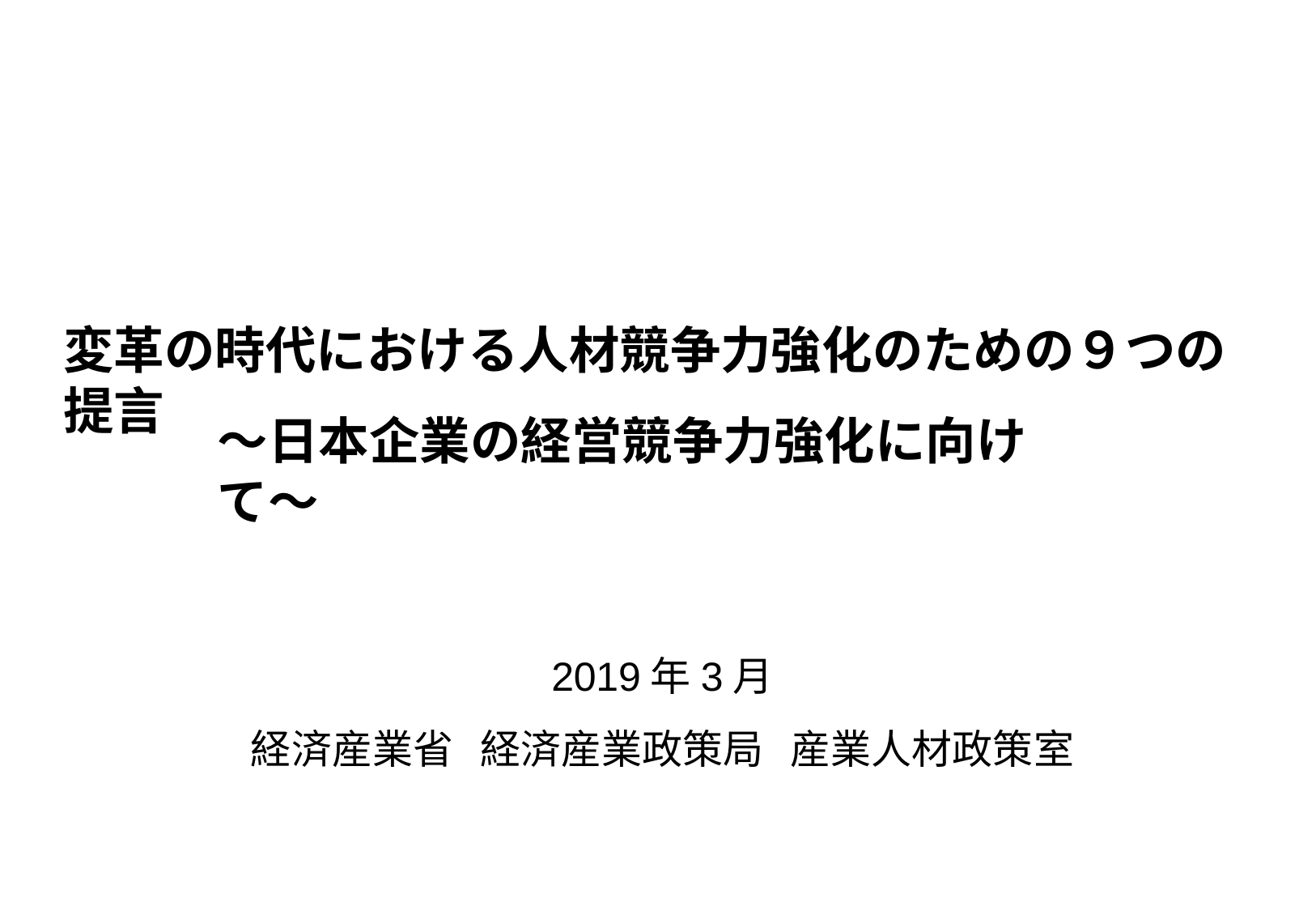

# 変革の時代における人材競争力強化のための９つの提言
～日本企業の経営競争力強化に向けて～
2019年3月
経済産業省	経済産業政策局	産業人材政策室